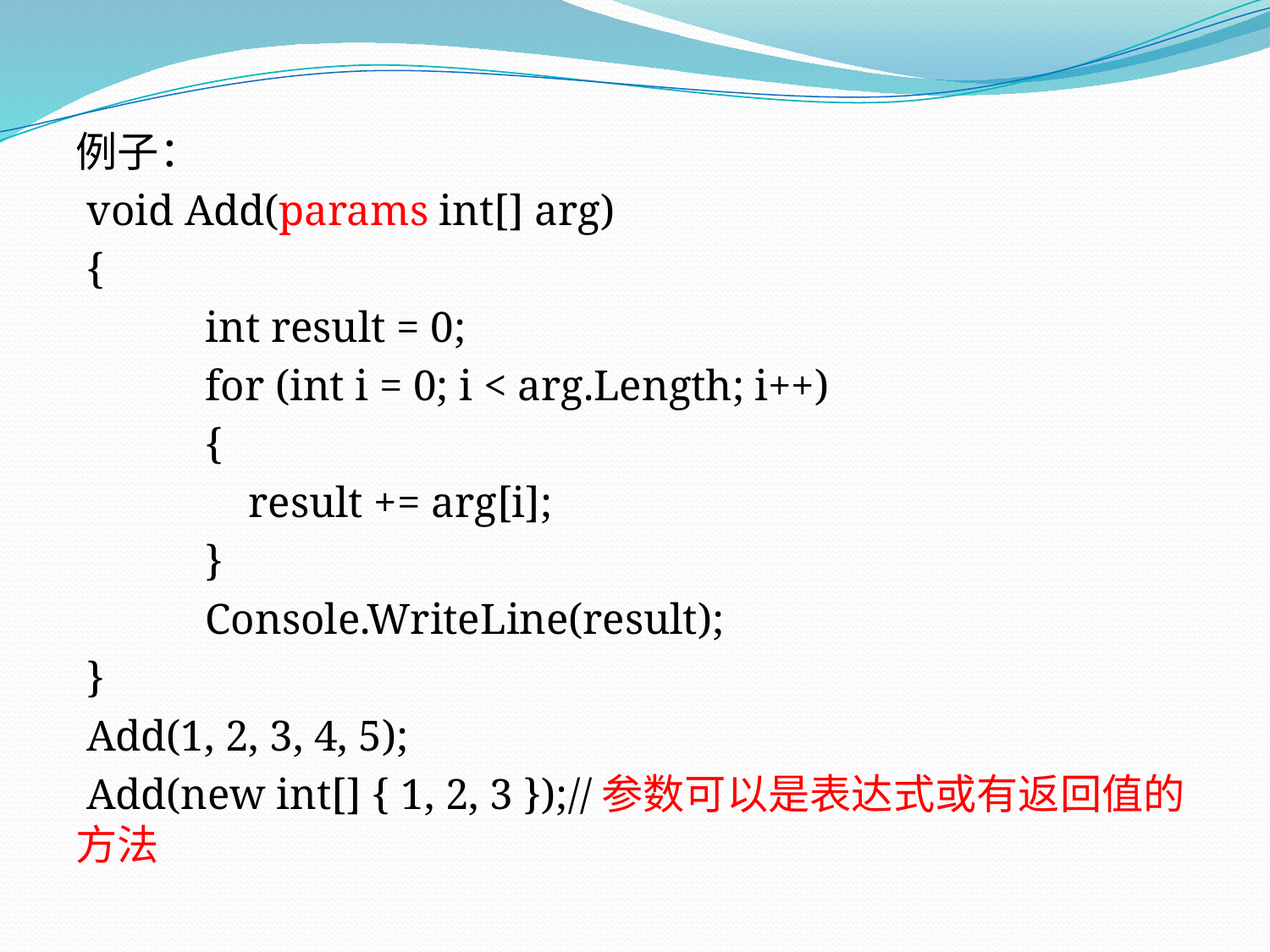

例子：
 void Add(params int[] arg)
 {
            int result = 0;
            for (int i = 0; i < arg.Length; i++)
            {
                result += arg[i];
            }
            Console.WriteLine(result);
 }
 Add(1, 2, 3, 4, 5);
 Add(new int[] { 1, 2, 3 });//参数可以是表达式或有返回值的方法